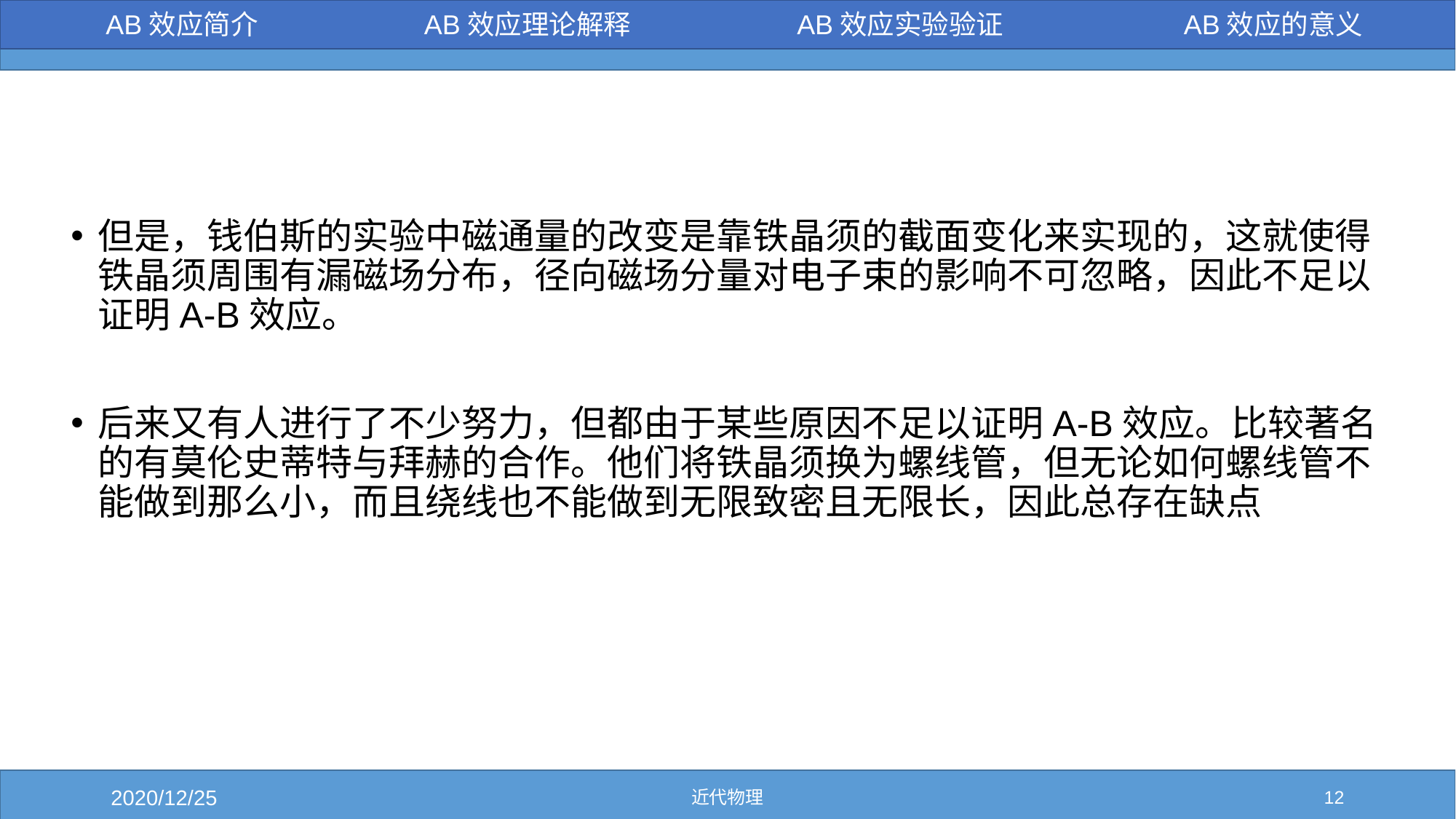

但是，钱伯斯的实验中磁通量的改变是靠铁晶须的截面变化来实现的，这就使得铁晶须周围有漏磁场分布，径向磁场分量对电子束的影响不可忽略，因此不足以证明A-B效应。

后来又有人进行了不少努力，但都由于某些原因不足以证明A-B效应。比较著名的有莫伦史蒂特与拜赫的合作。他们将铁晶须换为螺线管，但无论如何螺线管不能做到那么小，而且绕线也不能做到无限致密且无限长，因此总存在缺点
2020/12/25
近代物理
12